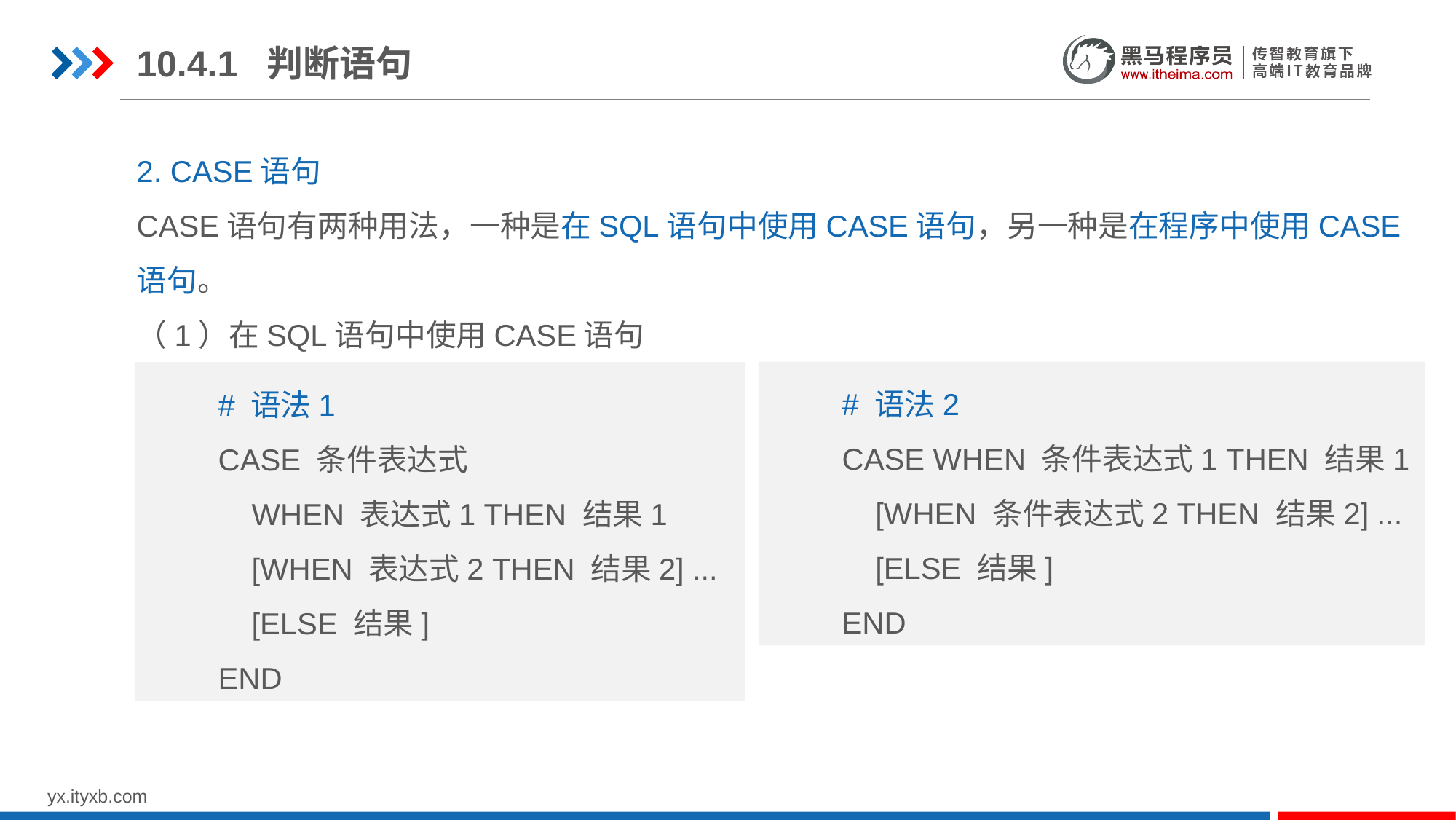

10.4.1  判断语句
2. CASE语句
CASE语句有两种用法，一种是在SQL语句中使用CASE语句，另一种是在程序中使用CASE语句。
（1）在SQL语句中使用CASE语句
在SQL语句中使用CASE语句的语法：
# 语法1
CASE 条件表达式
    WHEN 表达式1 THEN 结果1
    [WHEN 表达式2 THEN 结果2] ...
    [ELSE 结果]
END
# 语法2
CASE WHEN 条件表达式1 THEN 结果1
    [WHEN 条件表达式2 THEN 结果2] ...
    [ELSE 结果]
END